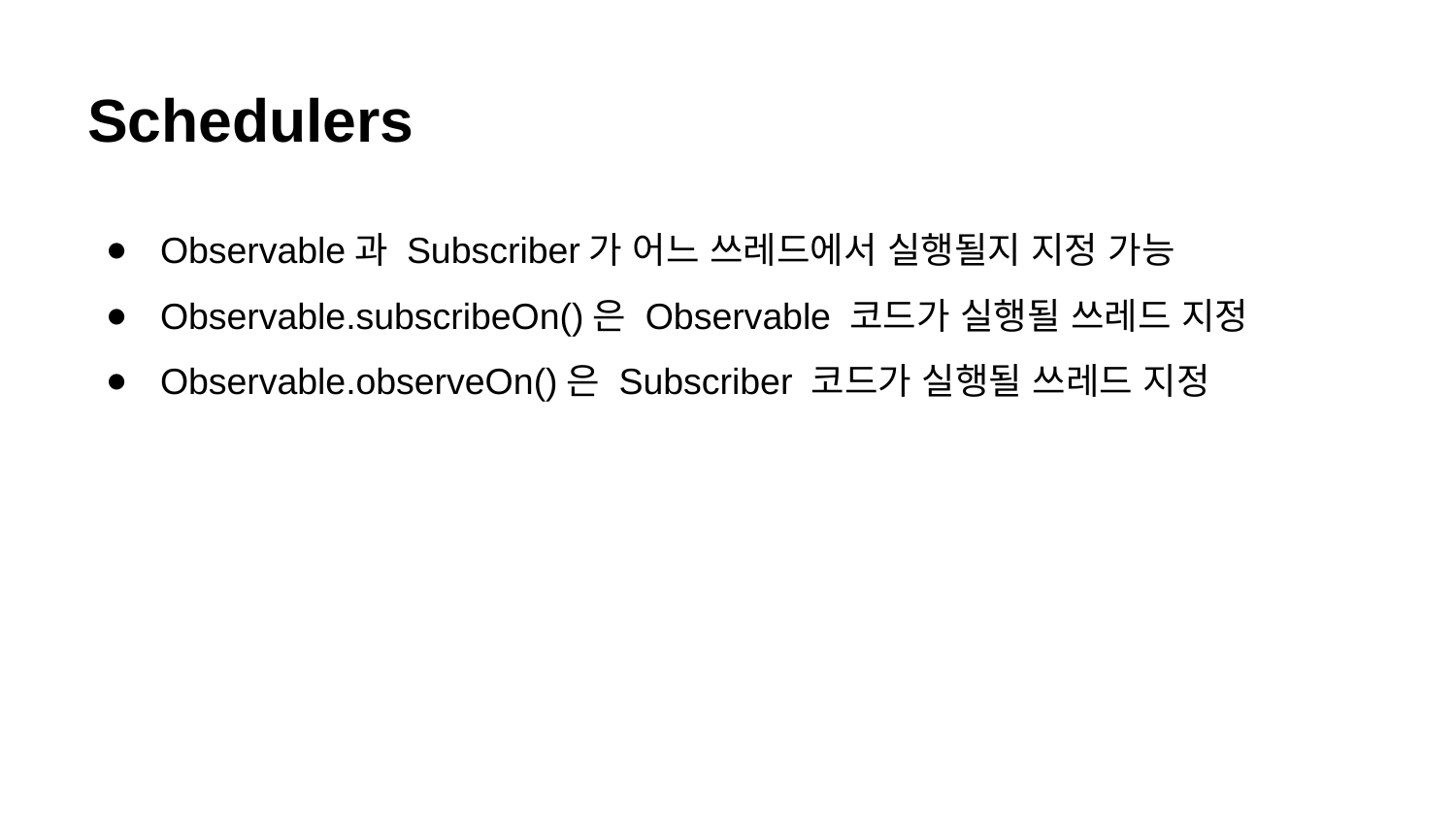

# Schedulers
Observable과 Subscriber가 어느 쓰레드에서 실행될지 지정 가능
Observable.subscribeOn()은 Observable 코드가 실행될 쓰레드 지정
Observable.observeOn()은 Subscriber 코드가 실행될 쓰레드 지정